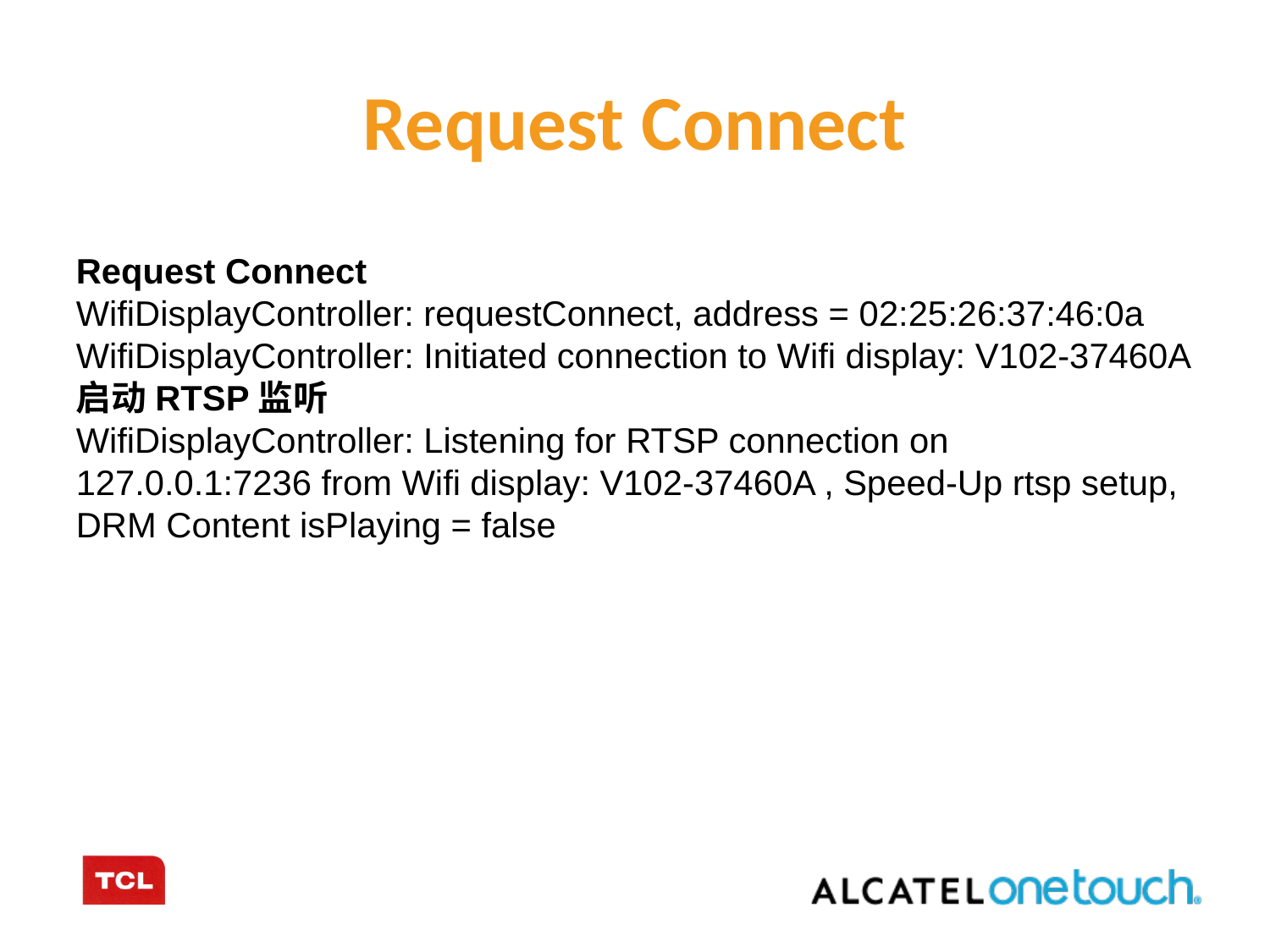

Request Connect
Request Connect
WifiDisplayController: requestConnect, address = 02:25:26:37:46:0a
WifiDisplayController: Initiated connection to Wifi display: V102-37460A
启动RTSP监听
WifiDisplayController: Listening for RTSP connection on 127.0.0.1:7236 from Wifi display: V102-37460A , Speed-Up rtsp setup, DRM Content isPlaying = false